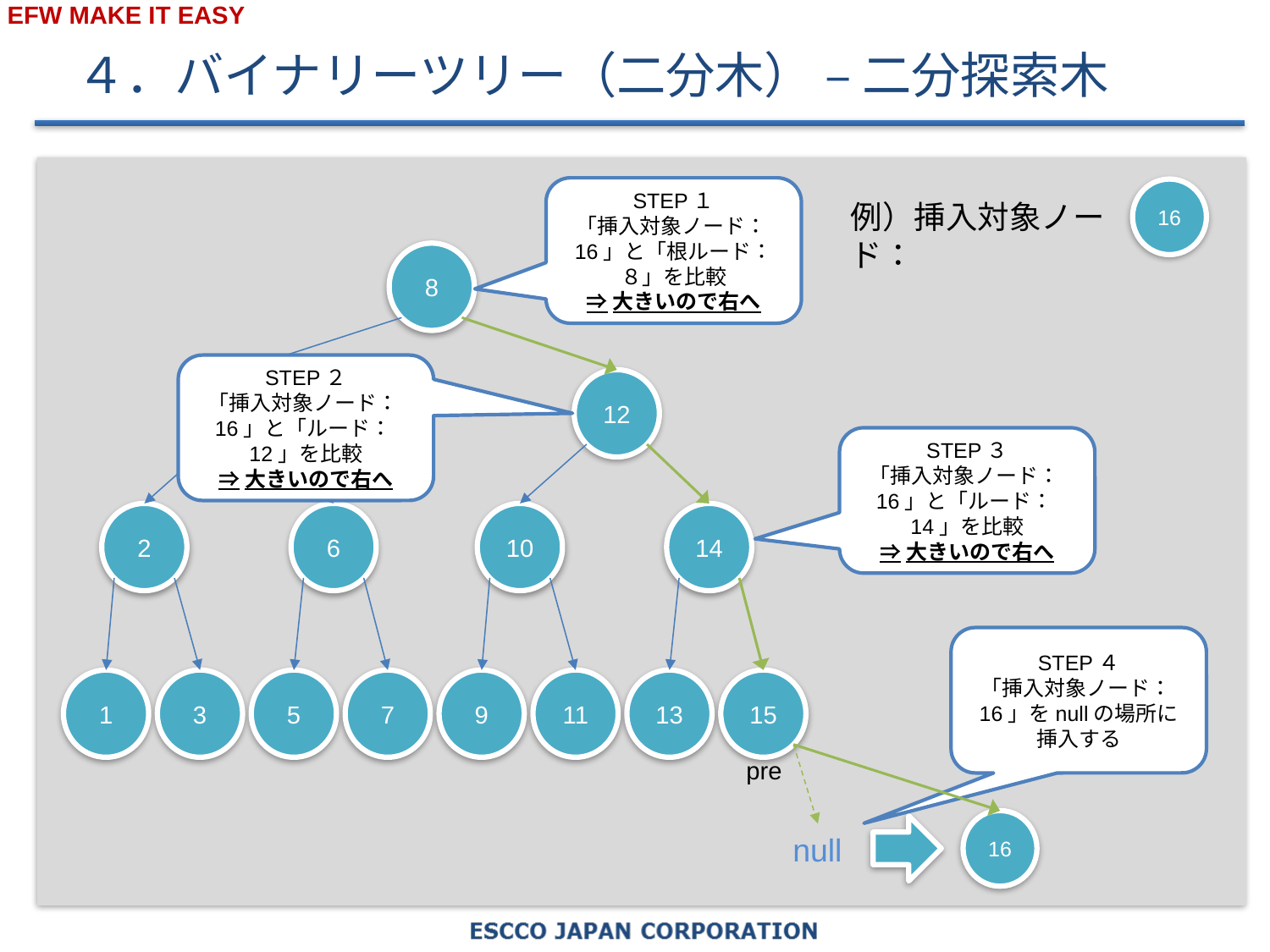

# ４．バイナリーツリー（二分木） – 二分探索木

STEP１
「挿入対象ノード：16」と「根ルード：８」を比較
⇒大きいので右へ
16
例）挿入対象ノード：
8
STEP２
「挿入対象ノード：16」と「ルード：12」を比較
⇒大きいので右へ
4
12
STEP３
「挿入対象ノード：16」と「ルード：14」を比較
⇒大きいので右へ
2
6
10
14
STEP４
「挿入対象ノード：16」をnullの場所に挿入する
1
3
5
7
9
11
13
15
pre
16

null